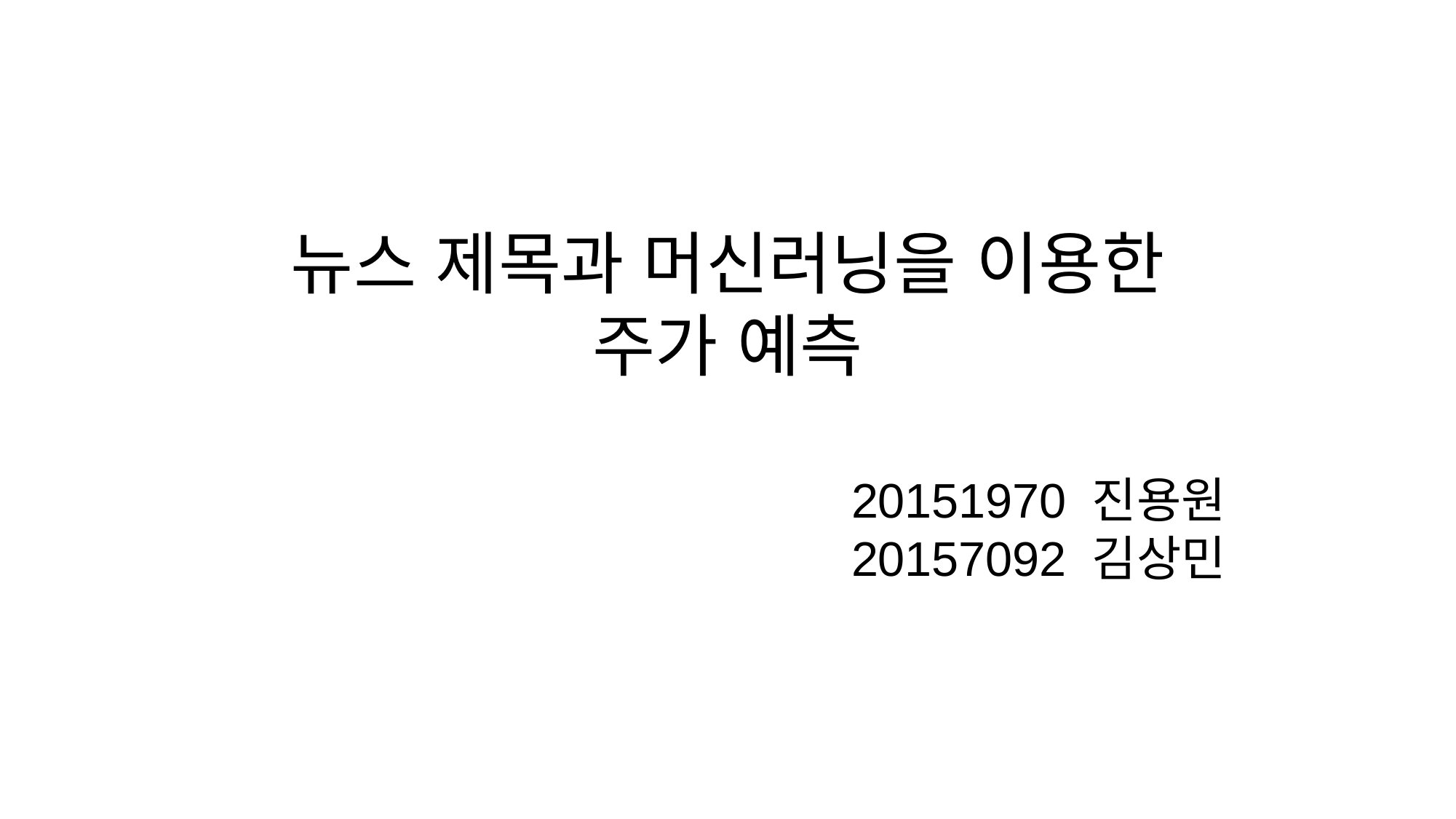

# 뉴스 제목과 머신러닝을 이용한 주가 예측
20151970 진용원
20157092 김상민